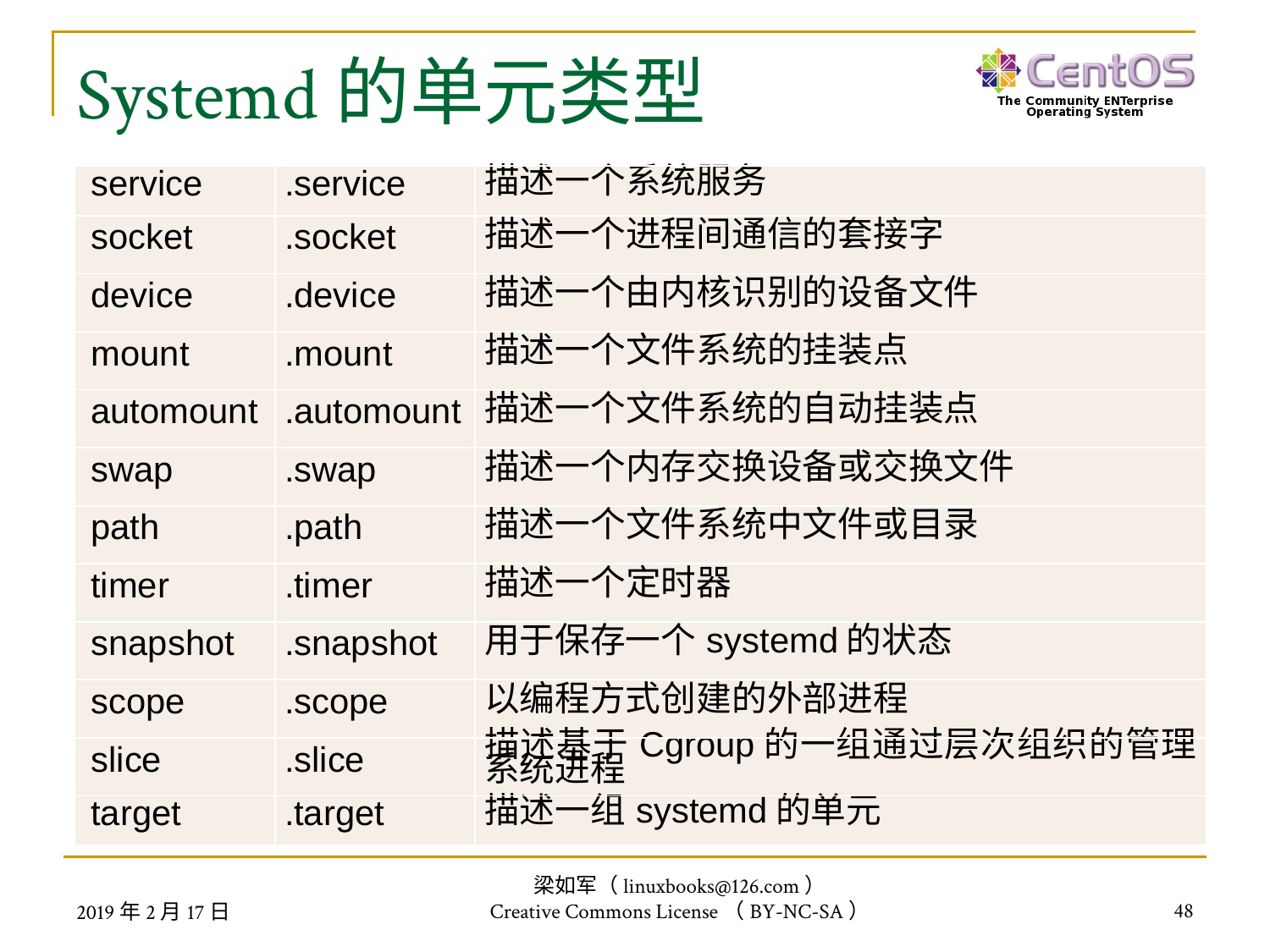

# Systemd的单元类型
| service | .service | 描述一个系统服务 |
| --- | --- | --- |
| socket | .socket | 描述一个进程间通信的套接字 |
| device | .device | 描述一个由内核识别的设备文件 |
| mount | .mount | 描述一个文件系统的挂装点 |
| automount | .automount | 描述一个文件系统的自动挂装点 |
| swap | .swap | 描述一个内存交换设备或交换文件 |
| path | .path | 描述一个文件系统中文件或目录 |
| timer | .timer | 描述一个定时器 |
| snapshot | .snapshot | 用于保存一个systemd的状态 |
| scope | .scope | 以编程方式创建的外部进程 |
| slice | .slice | 描述基于Cgroup的一组通过层次组织的管理系统进程 |
| target | .target | 描述一组systemd的单元 |
梁如军（linuxbooks@126.com）
Creative Commons License（BY-NC-SA）
2019年2月17日
48